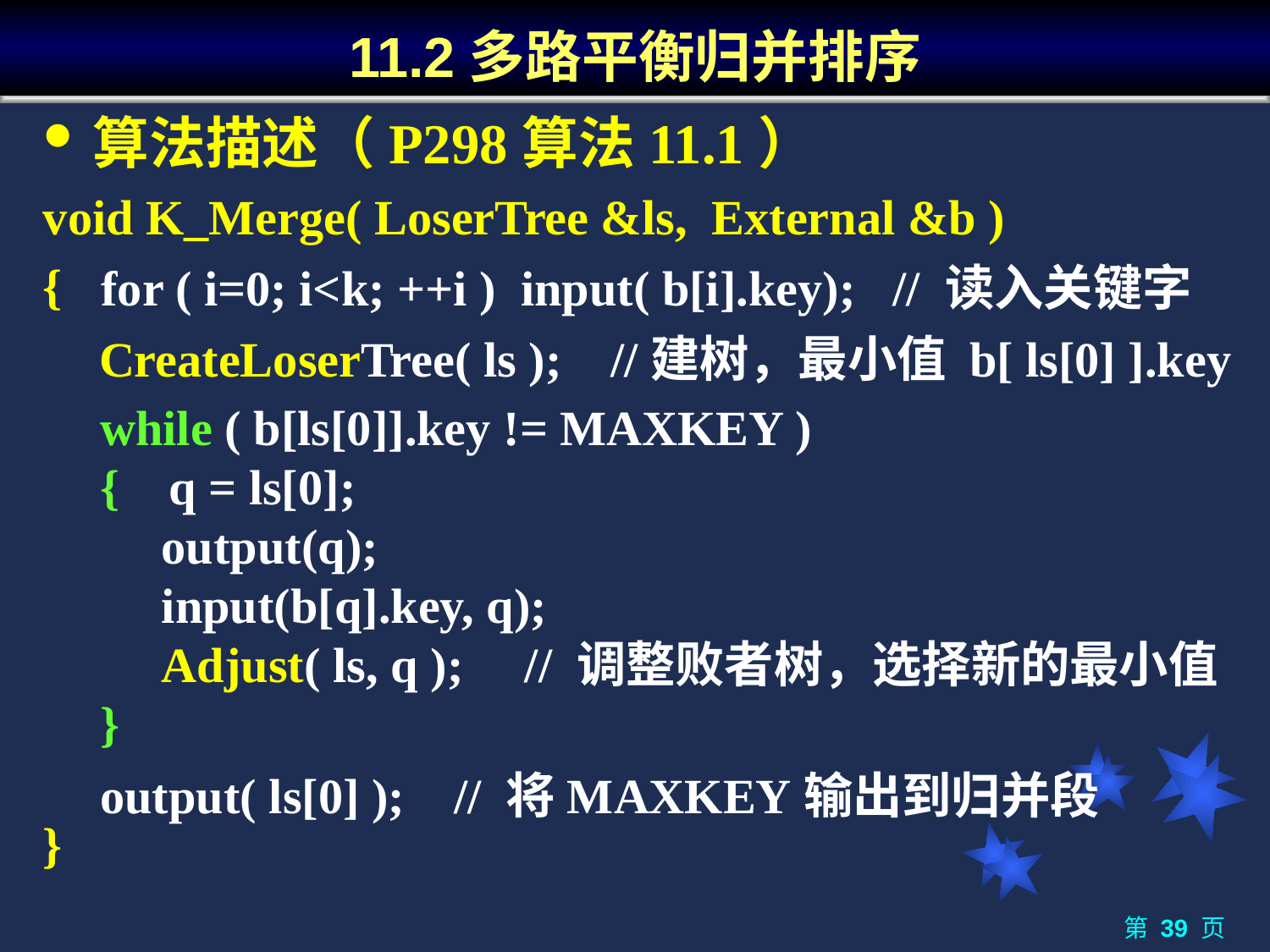

# 11.2多路平衡归并排序
算法描述（P298算法11.1）
void K_Merge( LoserTree &ls,  External &b )
{

}
for ( i=0; i<k; ++i )  input( b[i].key);   // 读入关键字
CreateLoserTree( ls );    //建树，最小值 b[ ls[0] ].key
while ( b[ls[0]].key != MAXKEY )
{    q = ls[0];
     output(q);
     input(b[q].key, q);
     Adjust( ls, q );     // 调整败者树，选择新的最小值
}
output( ls[0] );    // 将MAXKEY输出到归并段
第 39 页